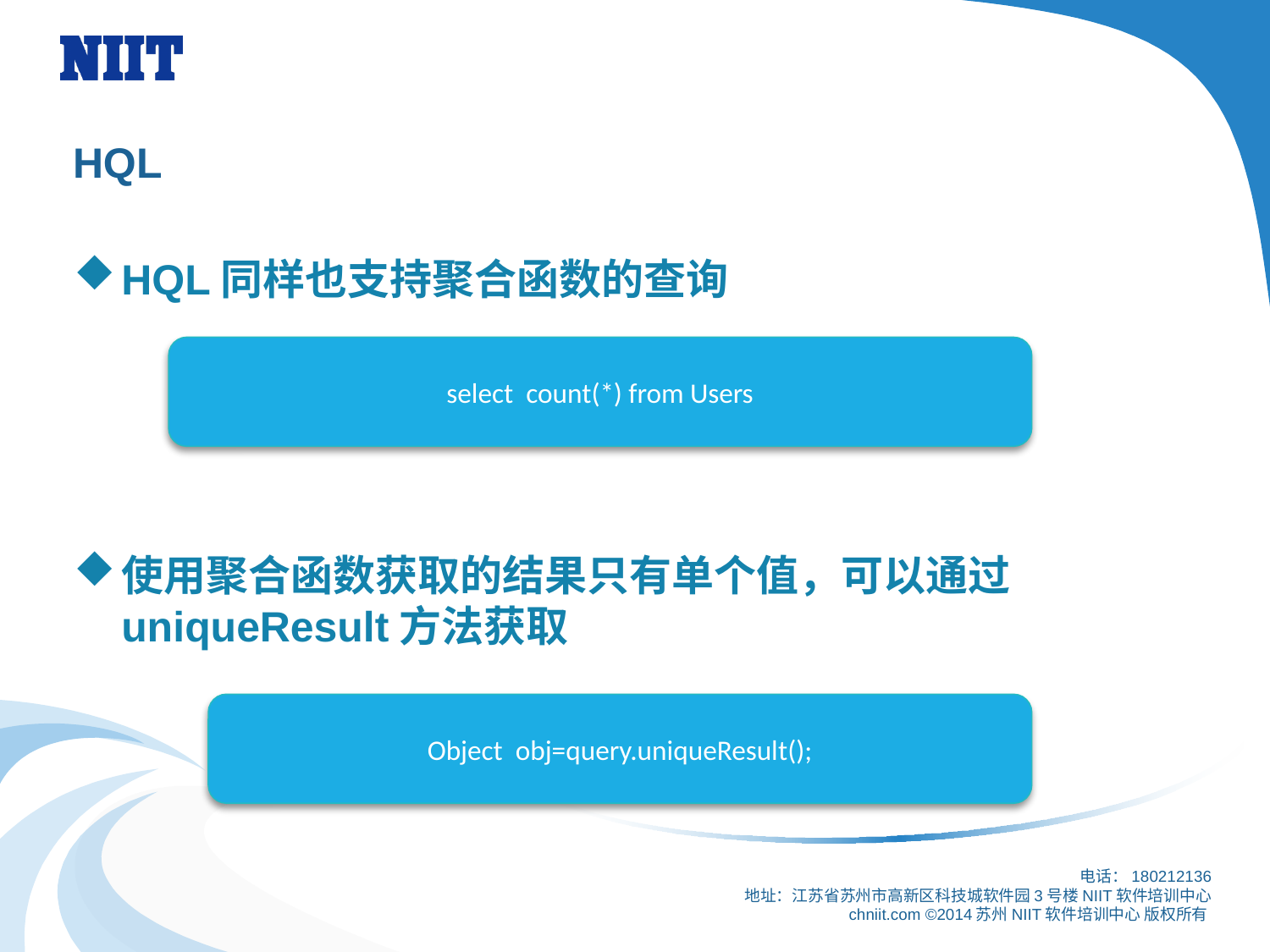

# HQL
HQL同样也支持聚合函数的查询

使用聚合函数获取的结果只有单个值，可以通过uniqueResult方法获取
select  count(*) from Users
Object  obj=query.uniqueResult();